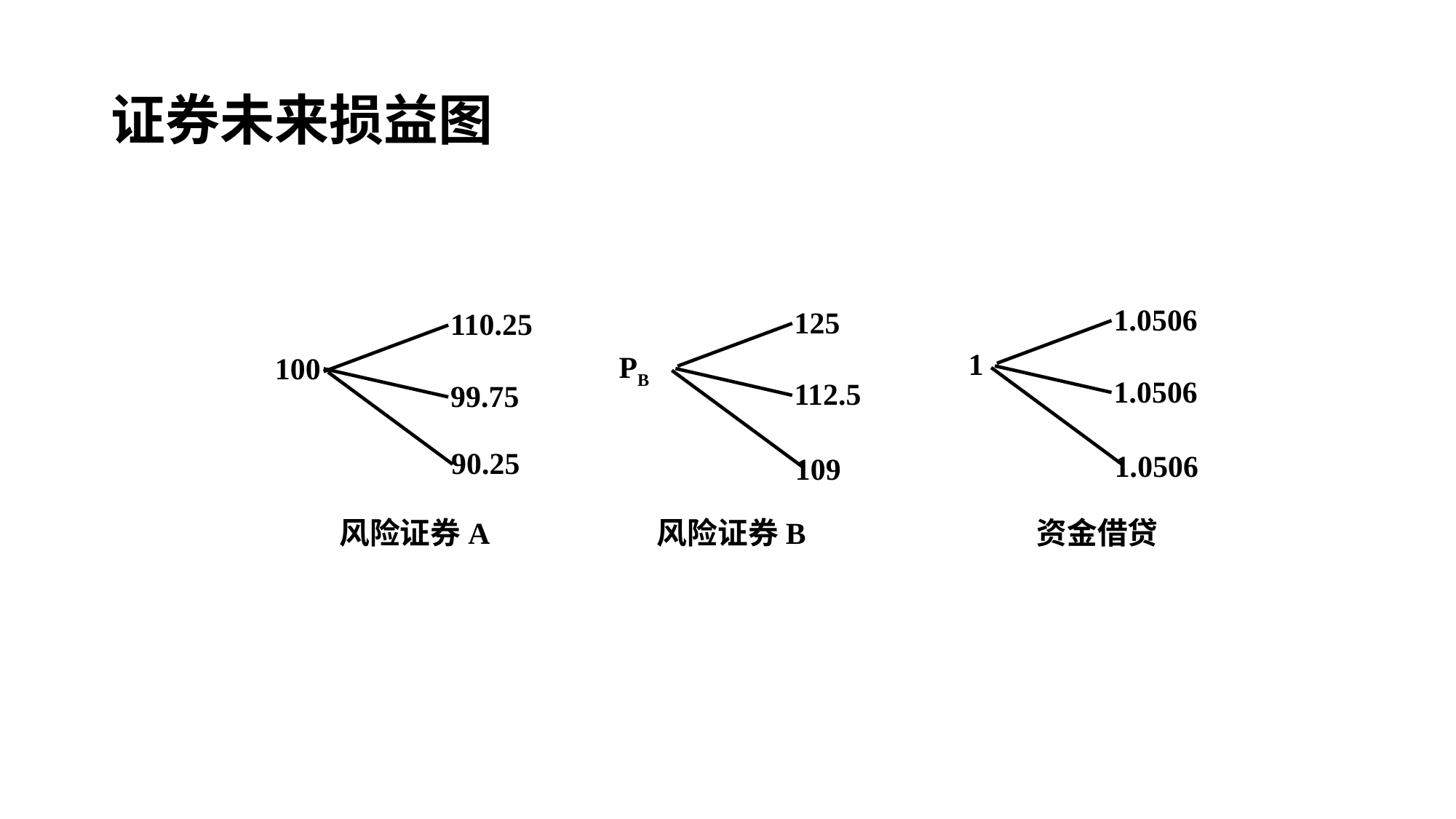

证券未来损益图
1.0506

125
110.25

1
PB
100

1.0506

112.5
99.75
90.25
1.0506
109
风险证券A
风险证券B
资金借贷